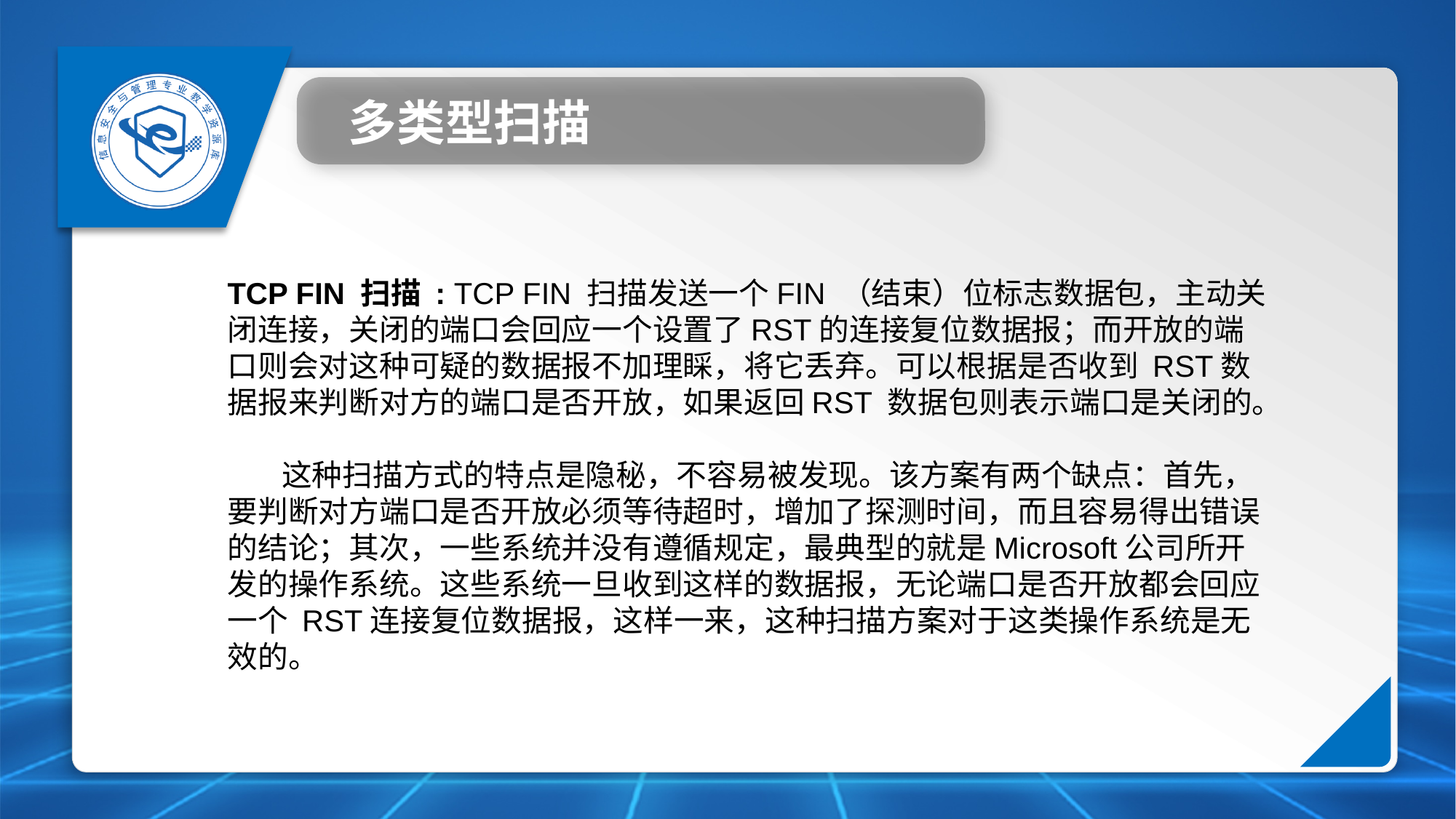

多类型扫描
TCP FIN 扫描 : TCP FIN 扫描发送一个FIN （结束）位标志数据包，主动关闭连接，关闭的端口会回应一个设置了RST的连接复位数据报；而开放的端口则会对这种可疑的数据报不加理睬，将它丢弃。可以根据是否收到 RST数据报来判断对方的端口是否开放，如果返回RST 数据包则表示端口是关闭的。

       这种扫描方式的特点是隐秘，不容易被发现。该方案有两个缺点：首先， 要判断对方端口是否开放必须等待超时，增加了探测时间，而且容易得出错误的结论；其次，一些系统并没有遵循规定，最典型的就是Microsoft公司所开发的操作系统。这些系统一旦收到这样的数据报，无论端口是否开放都会回应一个 RST连接复位数据报，这样一来，这种扫描方案对于这类操作系统是无效的。